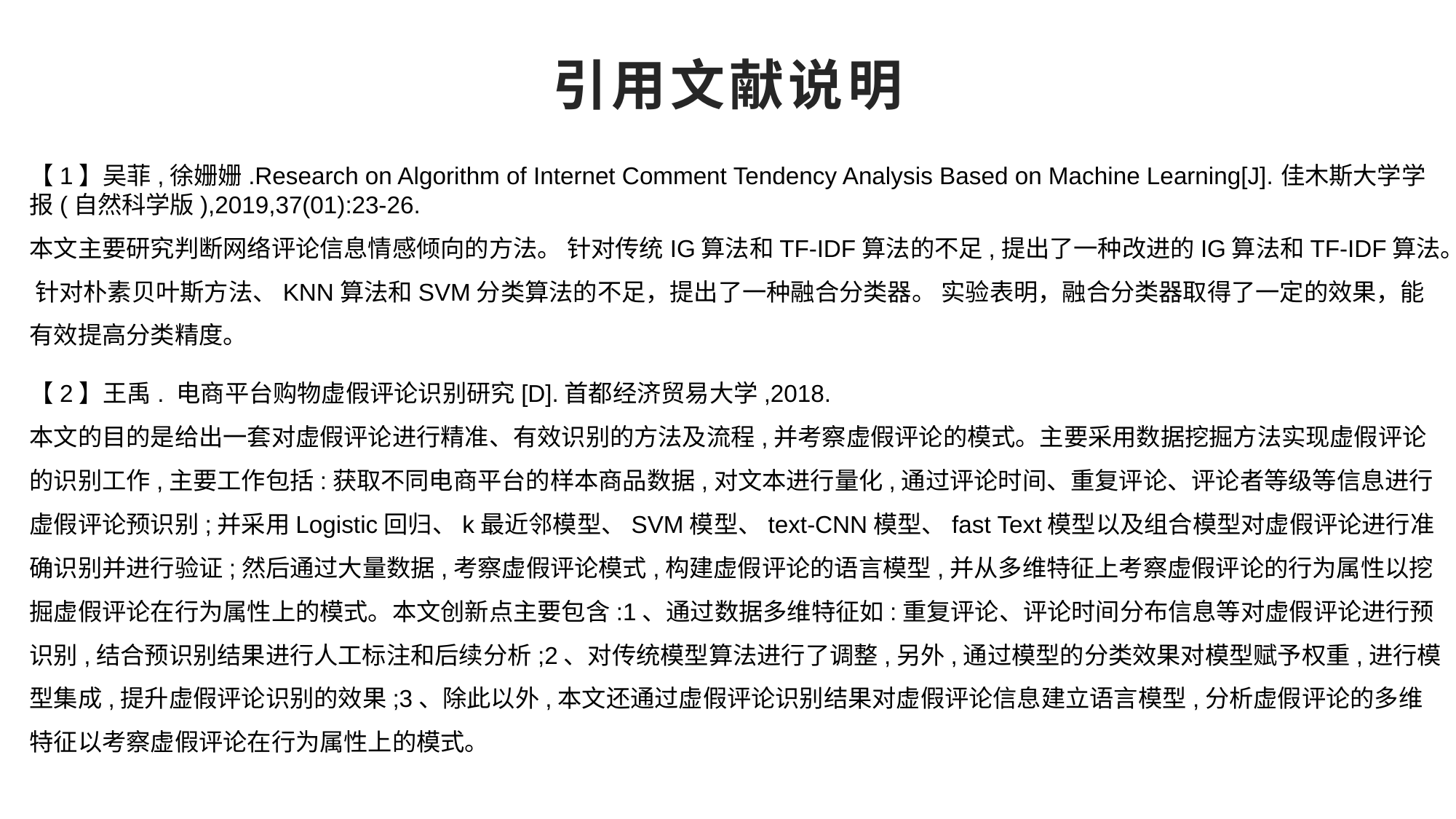

# 引用文献说明
【1】吴菲,徐姗姗.Research on Algorithm of Internet Comment Tendency Analysis Based on Machine Learning[J].佳木斯大学学报(自然科学版),2019,37(01):23-26.
本文主要研究判断网络评论信息情感倾向的方法。 针对传统IG算法和TF-IDF算法的不足,提出了一种改进的IG算法和TF-IDF算法。 针对朴素贝叶斯方法、KNN算法和SVM分类算法的不足，提出了一种融合分类器。 实验表明，融合分类器取得了一定的效果，能有效提高分类精度。

【2】王禹. 电商平台购物虚假评论识别研究[D].首都经济贸易大学,2018.
本文的目的是给出一套对虚假评论进行精准、有效识别的方法及流程,并考察虚假评论的模式。主要采用数据挖掘方法实现虚假评论的识别工作,主要工作包括:获取不同电商平台的样本商品数据,对文本进行量化,通过评论时间、重复评论、评论者等级等信息进行虚假评论预识别;并采用Logistic回归、k最近邻模型、SVM模型、text-CNN模型、fast Text模型以及组合模型对虚假评论进行准确识别并进行验证;然后通过大量数据,考察虚假评论模式,构建虚假评论的语言模型,并从多维特征上考察虚假评论的行为属性以挖掘虚假评论在行为属性上的模式。本文创新点主要包含:1、通过数据多维特征如:重复评论、评论时间分布信息等对虚假评论进行预识别,结合预识别结果进行人工标注和后续分析;2、对传统模型算法进行了调整,另外,通过模型的分类效果对模型赋予权重,进行模型集成,提升虚假评论识别的效果;3、除此以外,本文还通过虚假评论识别结果对虚假评论信息建立语言模型,分析虚假评论的多维特征以考察虚假评论在行为属性上的模式。